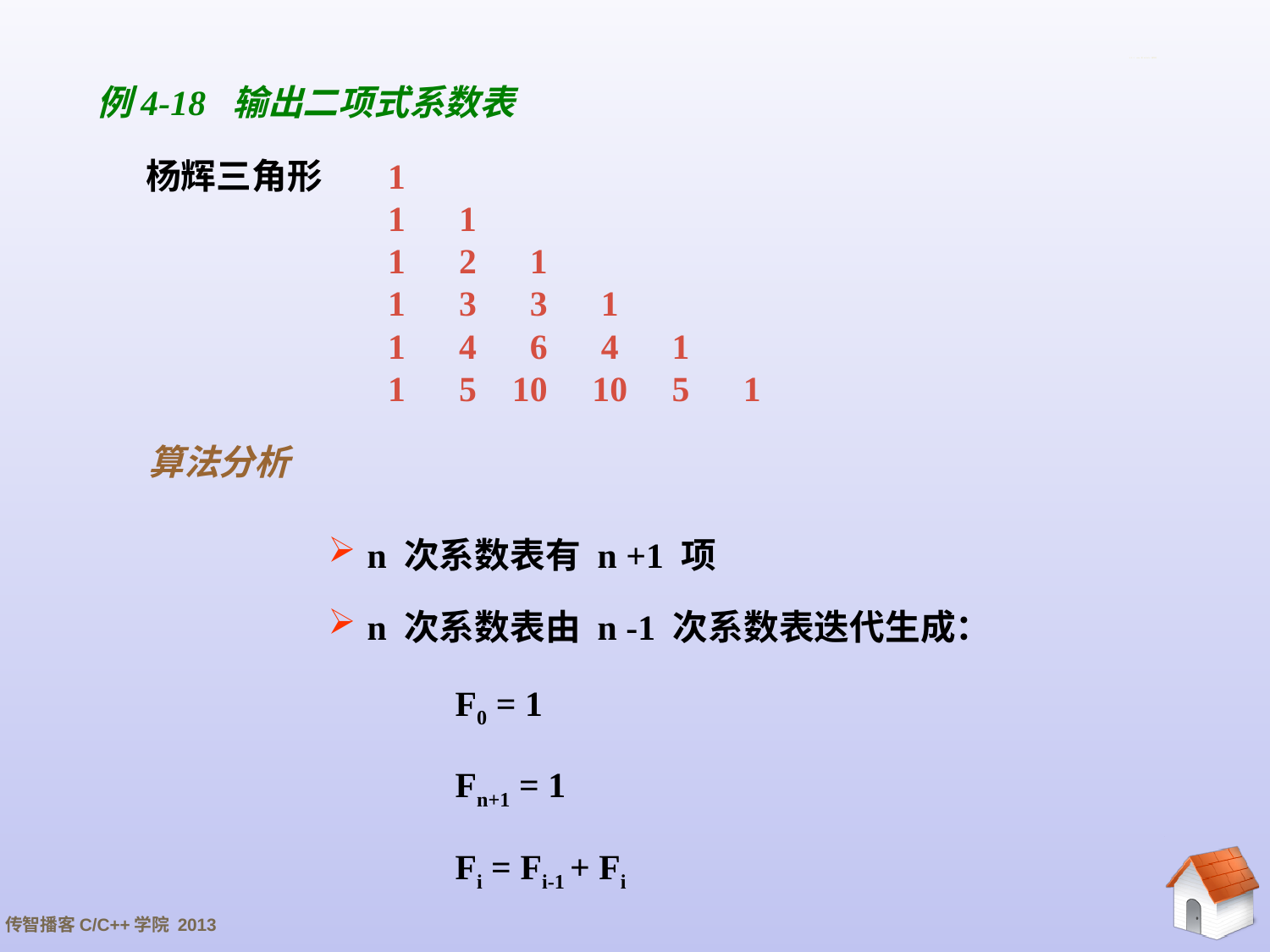

# 4.5.1  new 和 delete 操作符
例4-18  输出二项式系数表
杨辉三角形
1
1      1
1      2      1
1      3      3      1
1      4      6      4      1
1      5    10     10     5      1
算法分析
 n 次系数表有 n +1 项
 n 次系数表由 n -1 次系数表迭代生成：
	F0 = 1
	Fn+1 = 1
	Fi = Fi-1 + Fi